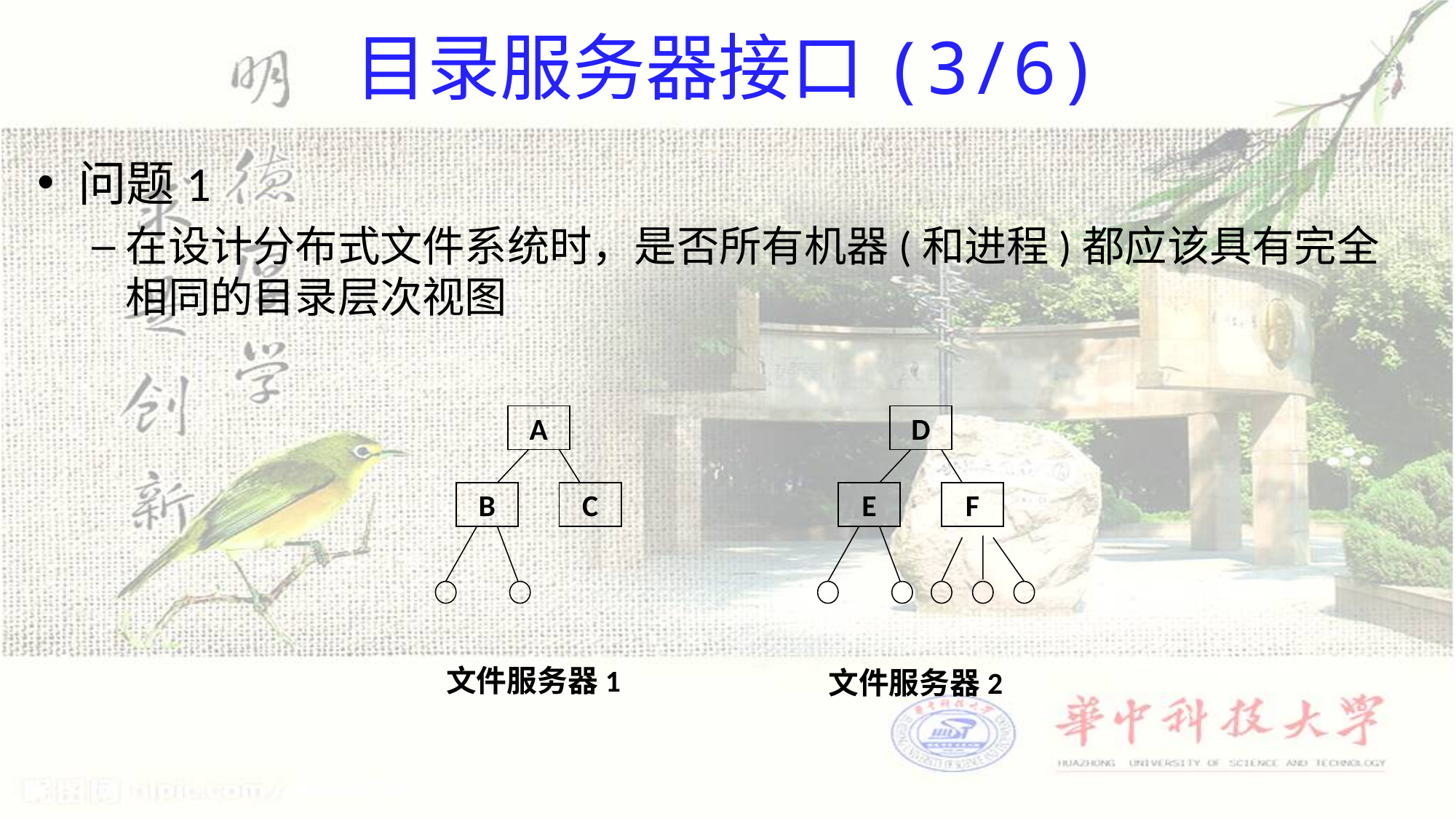

# 目录服务器接口(3/6)
问题1
在设计分布式文件系统时，是否所有机器(和进程)都应该具有完全相同的目录层次视图
A
D

B
C
E
F

文件服务器1
文件服务器2